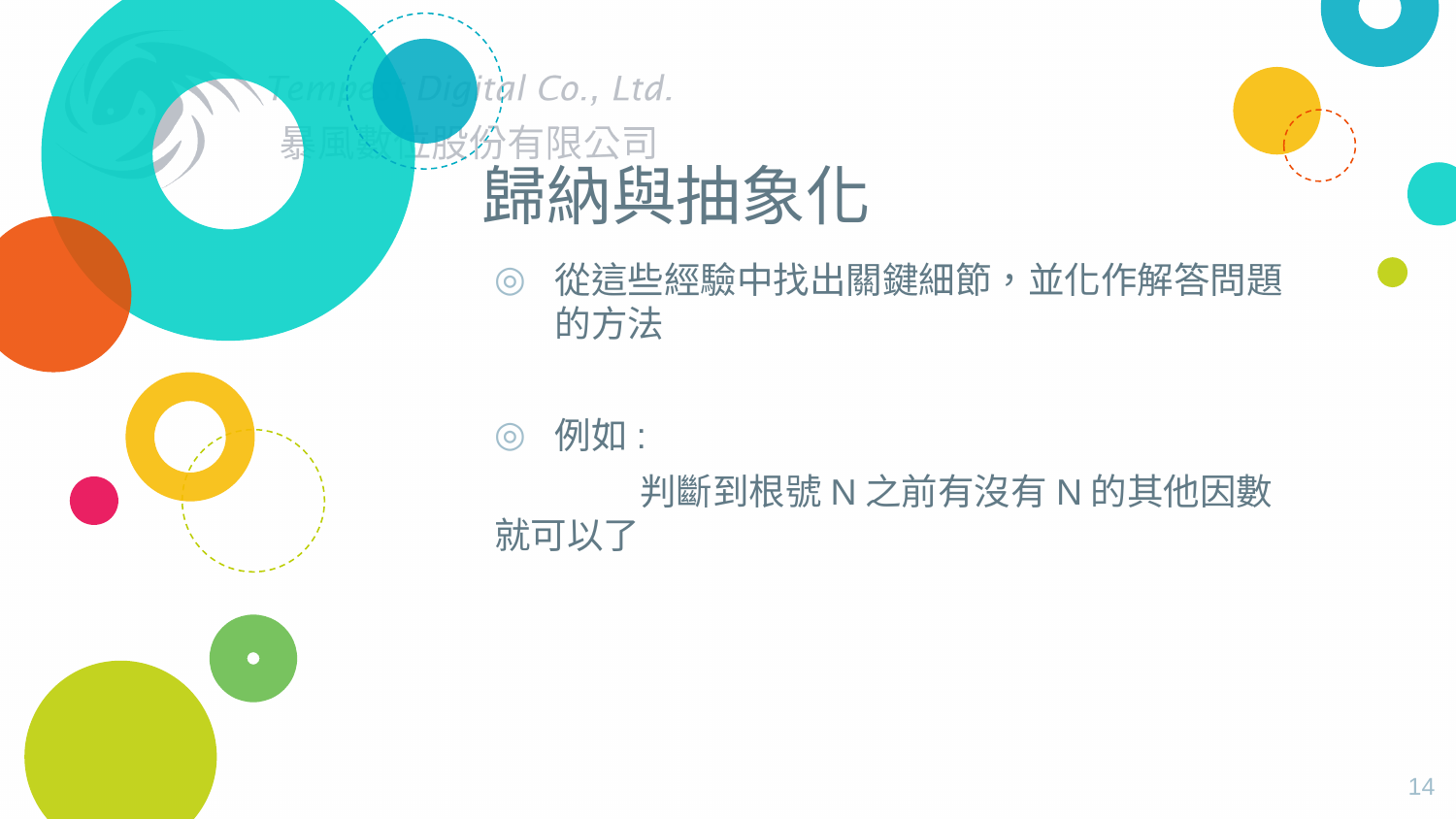

# 歸納與抽象化
從這些經驗中找出關鍵細節，並化作解答問題的方法

例如:
	判斷到根號N之前有沒有N的其他因數就可以了

14